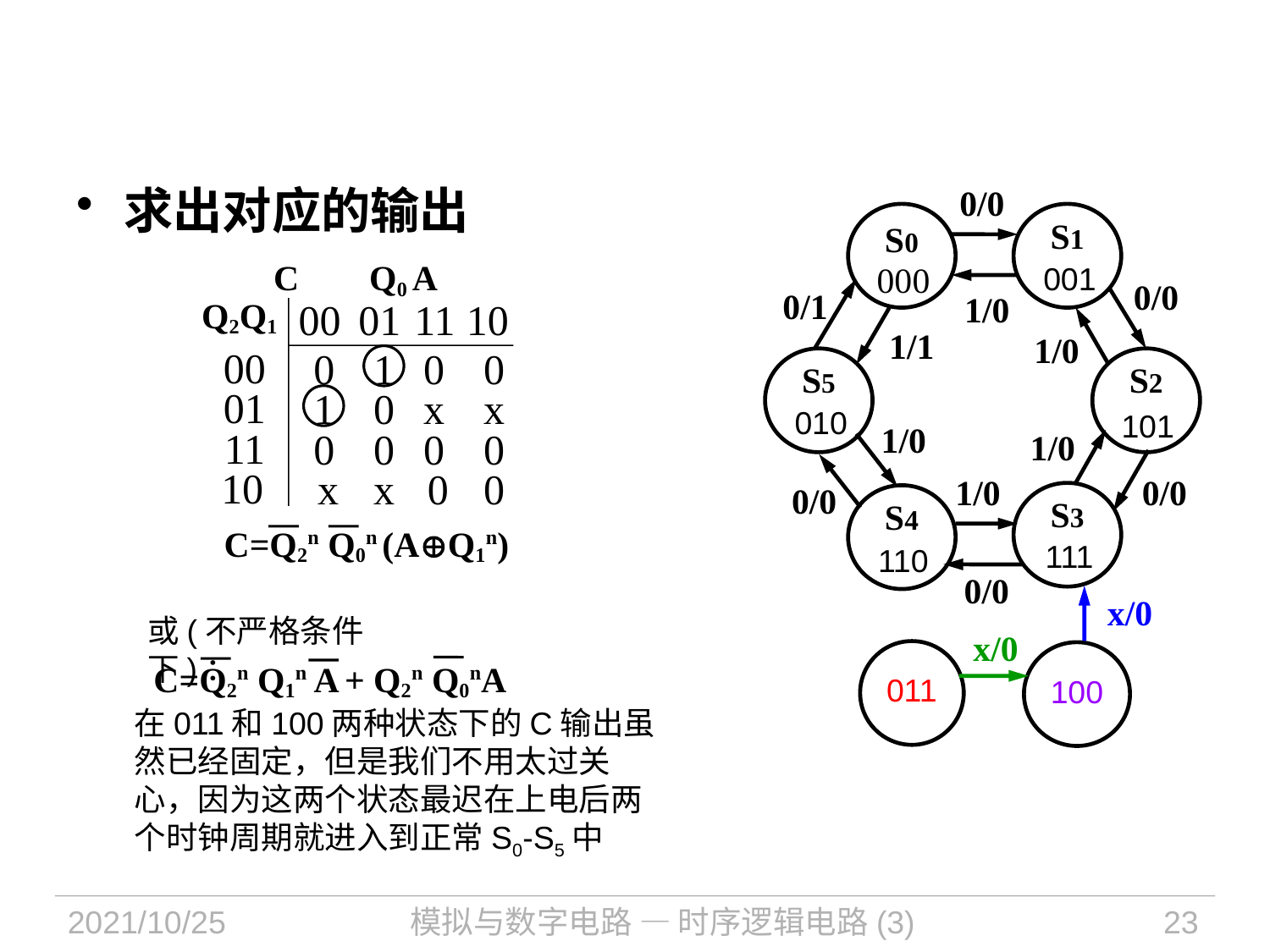

求出对应的输出
0/0
S0

S1

000
001

0/0

0/1
1/0

1/1
1/0
S5

S2

010
101
1/0
1/0

1/0
0/0
0/0
S3

S4

111
110

0/0
C
Q0 A
Q2Q1
00
01
11
10

00
0
1
0
0

01
1
0
x
x
11
0
0
0
0
10
x
x
0
0

C=Q2n Q0n (A⊕Q1n)

x/0
或(不严格条件下)：
x/0

011
100
C=Q2n Q1n A + Q2n Q0nA

在011和100两种状态下的C输出虽然已经固定，但是我们不用太过关心，因为这两个状态最迟在上电后两个时钟周期就进入到正常S0-S5中
2021/10/25
模拟与数字电路 — 时序逻辑电路(3)
23